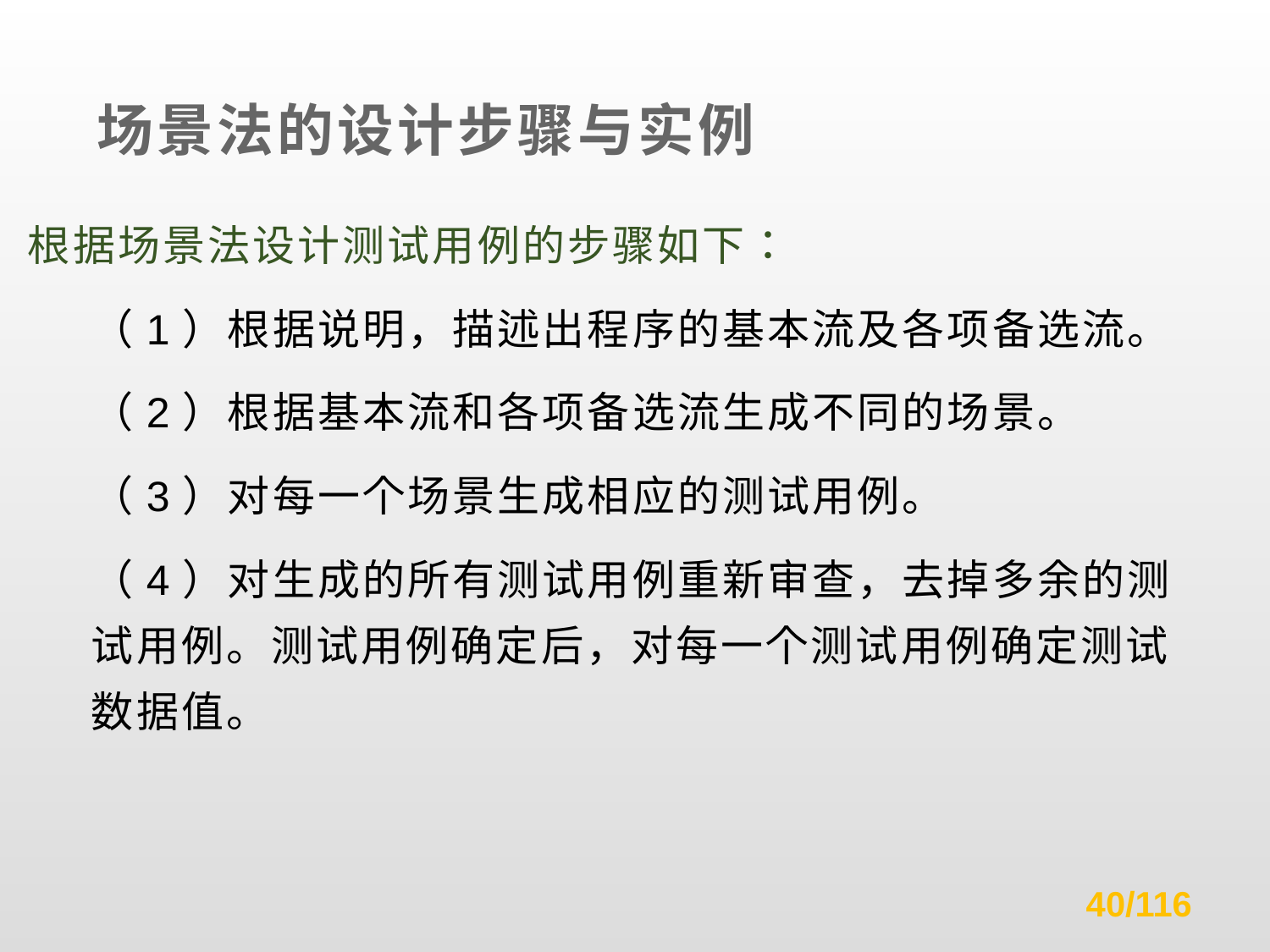

# 场景法的设计步骤与实例
根据场景法设计测试用例的步骤如下：
（1）根据说明，描述出程序的基本流及各项备选流。
（2）根据基本流和各项备选流生成不同的场景。
（3）对每一个场景生成相应的测试用例。
（4）对生成的所有测试用例重新审查，去掉多余的测试用例。测试用例确定后，对每一个测试用例确定测试数据值。
40/116